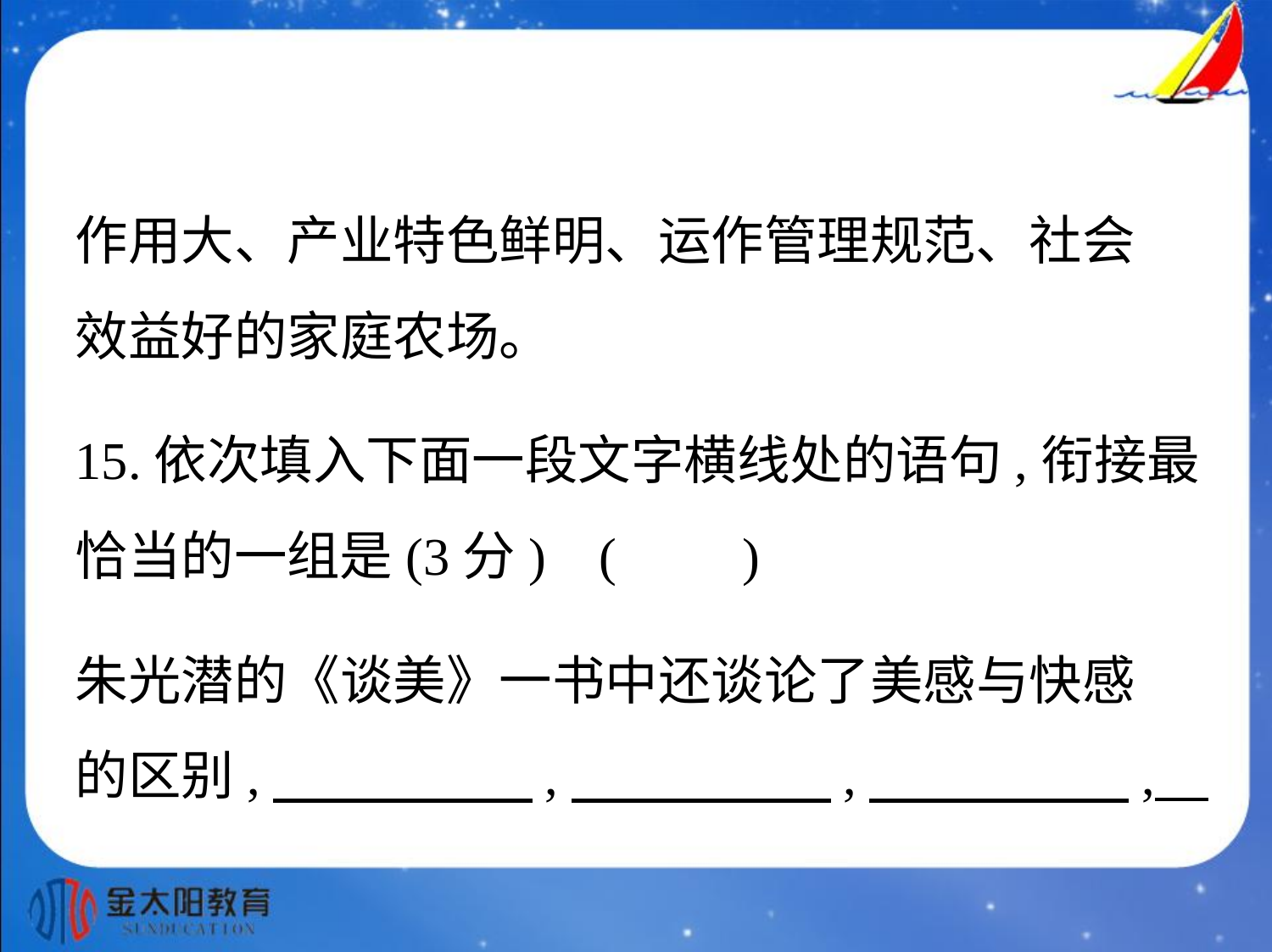

作用大、产业特色鲜明、运作管理规范、社会
效益好的家庭农场。
15.依次填入下面一段文字横线处的语句,衔接最
恰当的一组是(3分) (　    )
朱光潜的《谈美》一书中还谈论了美感与快感
的区别,　　　　    ,　　　　    ,　　　　    ,